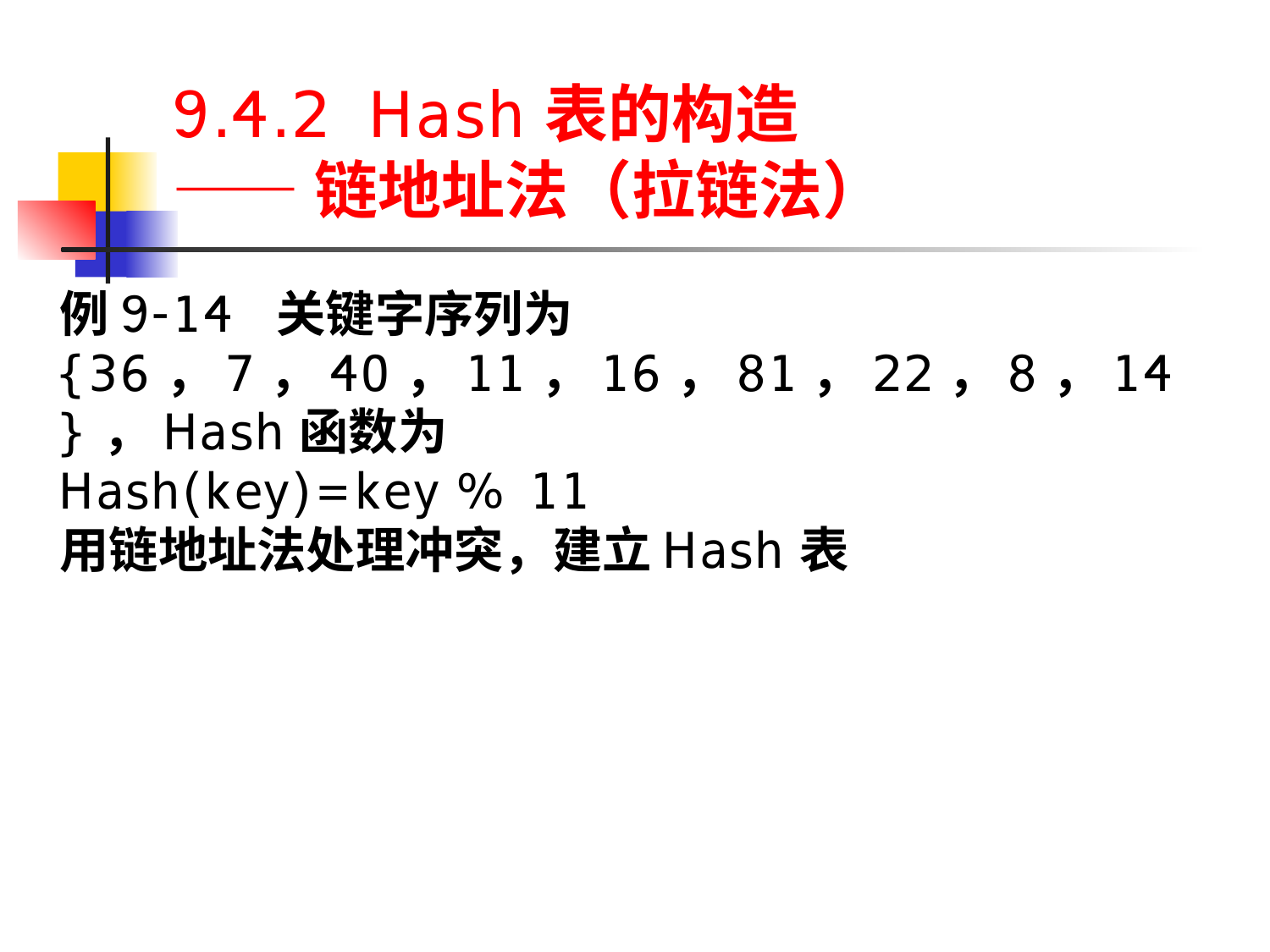

9.4.2  Hash表的构造
——链地址法（拉链法）
例9-14  关键字序列为{36，7，40，11，16，81，22，8，14}，Hash函数为
Hash(key)=key % 11
用链地址法处理冲突，建立Hash表